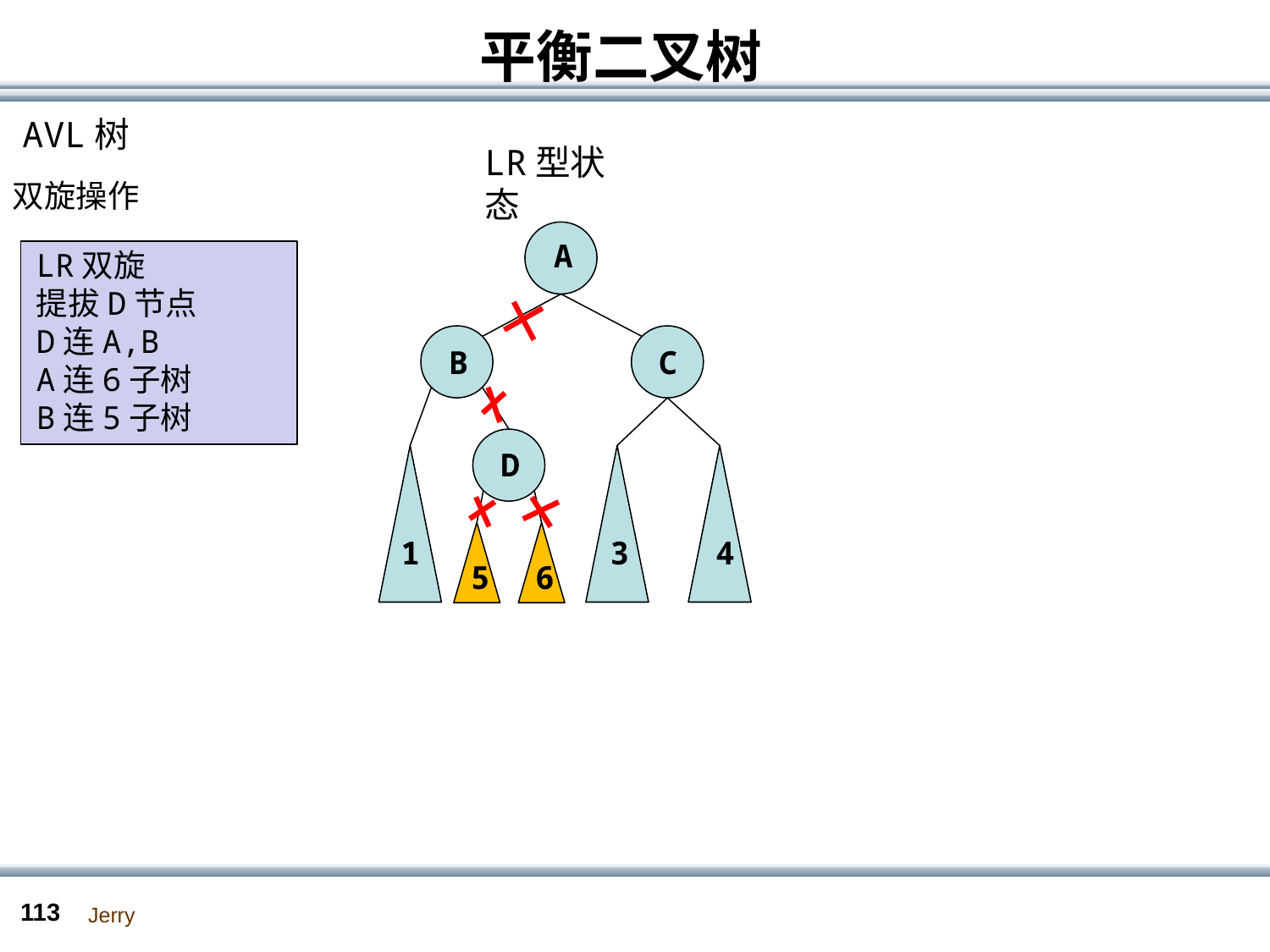

# 平衡二叉树
AVL树
LR型状态
双旋操作

A
LR双旋
提拔D节点
D连A,B
A连6子树
B连5子树

B
C

D

1
3
4
5
6